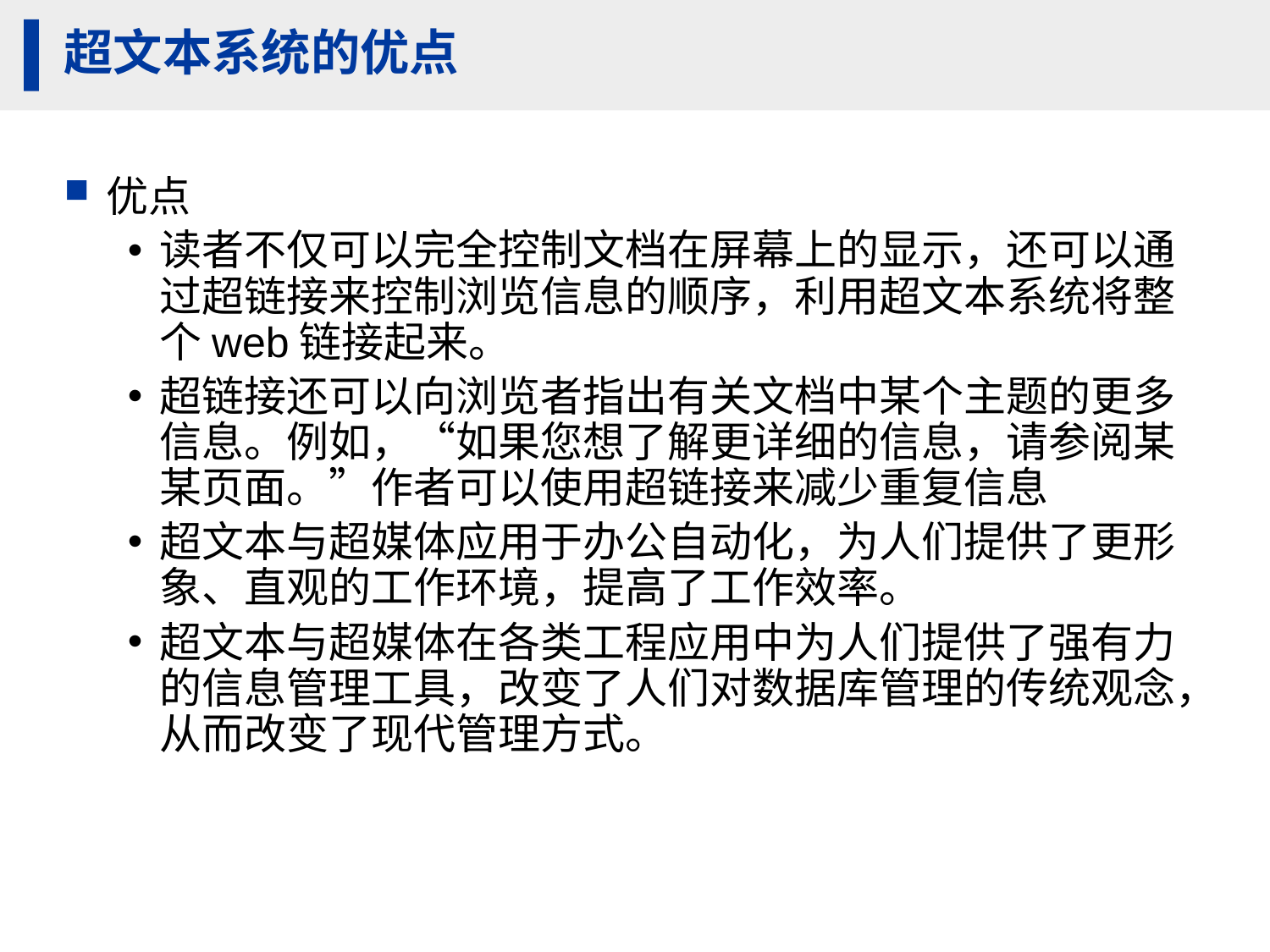

# 超文本系统的优点
优点
读者不仅可以完全控制文档在屏幕上的显示，还可以通过超链接来控制浏览信息的顺序，利用超文本系统将整个web链接起来。
超链接还可以向浏览者指出有关文档中某个主题的更多信息。例如，“如果您想了解更详细的信息，请参阅某某页面。”作者可以使用超链接来减少重复信息
超文本与超媒体应用于办公自动化，为人们提供了更形象、直观的工作环境，提高了工作效率。
超文本与超媒体在各类工程应用中为人们提供了强有力的信息管理工具，改变了人们对数据库管理的传统观念，从而改变了现代管理方式。